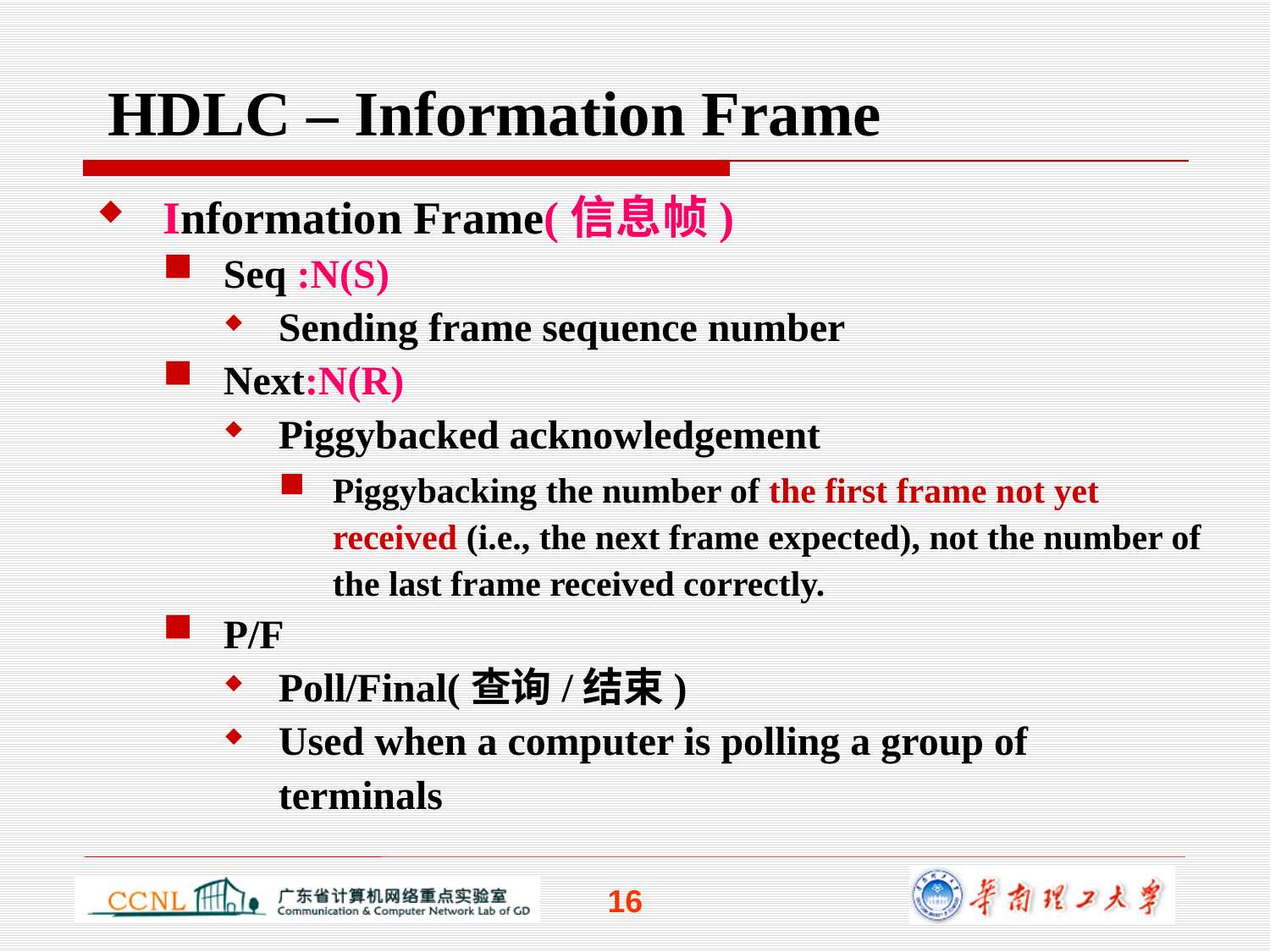

HDLC – Information Frame
Information Frame(信息帧)
Seq :N(S)
Sending frame sequence number
Next:N(R)
Piggybacked acknowledgement
Piggybacking the number of the first frame not yet received (i.e., the next frame expected), not the number of the last frame received correctly.
P/F
Poll/Final(查询/结束)
Used when a computer is polling a group of terminals